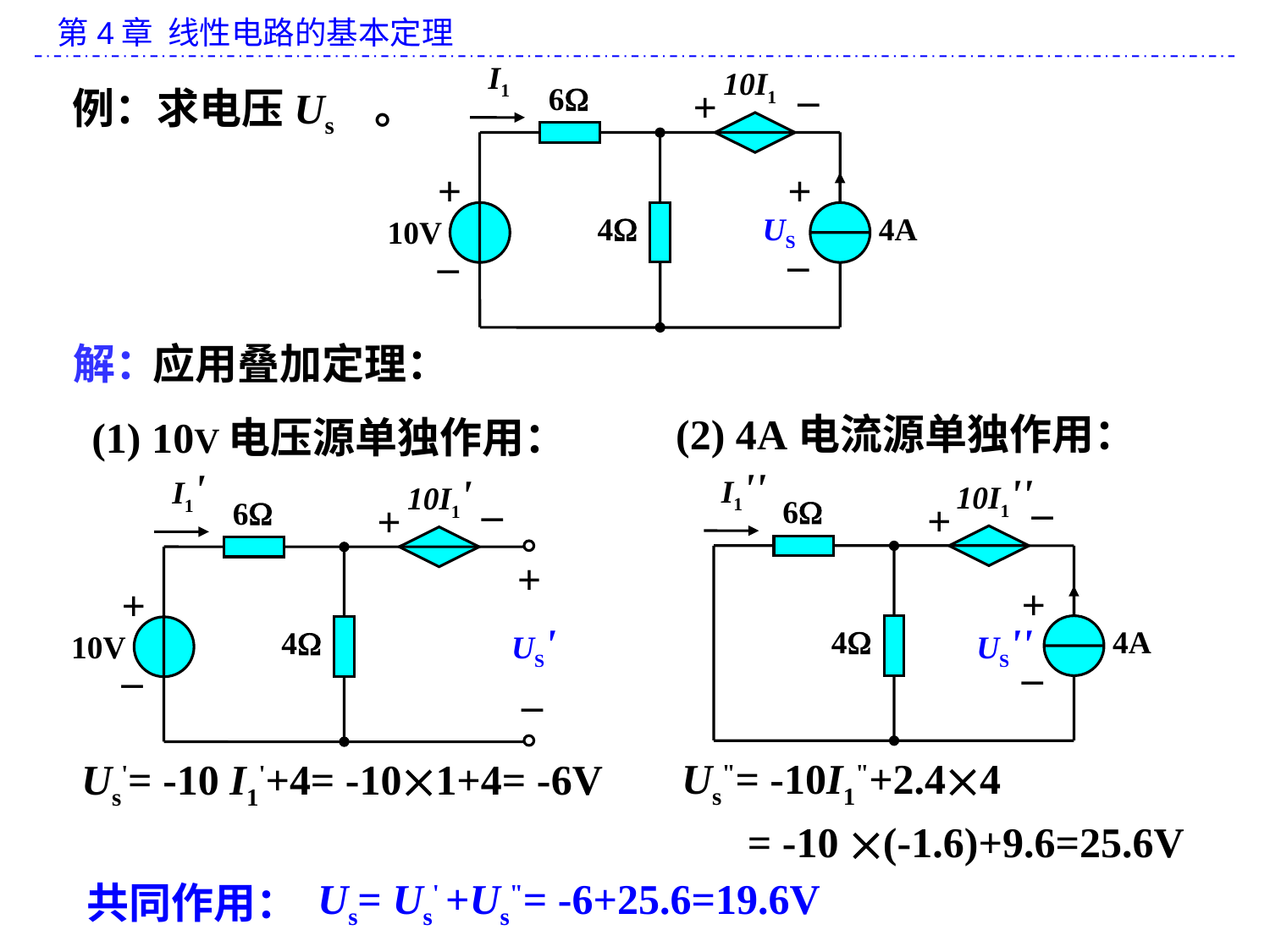

I1
_
10I1
6Ω
+

+
+

4Ω
US
4A
10V
_
_

例：求电压Us     。
解：
应用叠加定理：
(2) 4A电流源单独作用：
(1) 10V电压源单独作用：
I1''
10I1''
_
6Ω
+

+

US''
4Ω
4A
_

I1'
10I1'
_
6Ω
+

+

+
US'

4Ω
10V
_

_

Us"= -10I1"+2.4×4
Us'= -10 I1'+4= -10×1+4= -6V
 = -10 ×(-1.6)+9.6=25.6V
共同作用：
Us= Us' +Us"= -6+25.6=19.6V